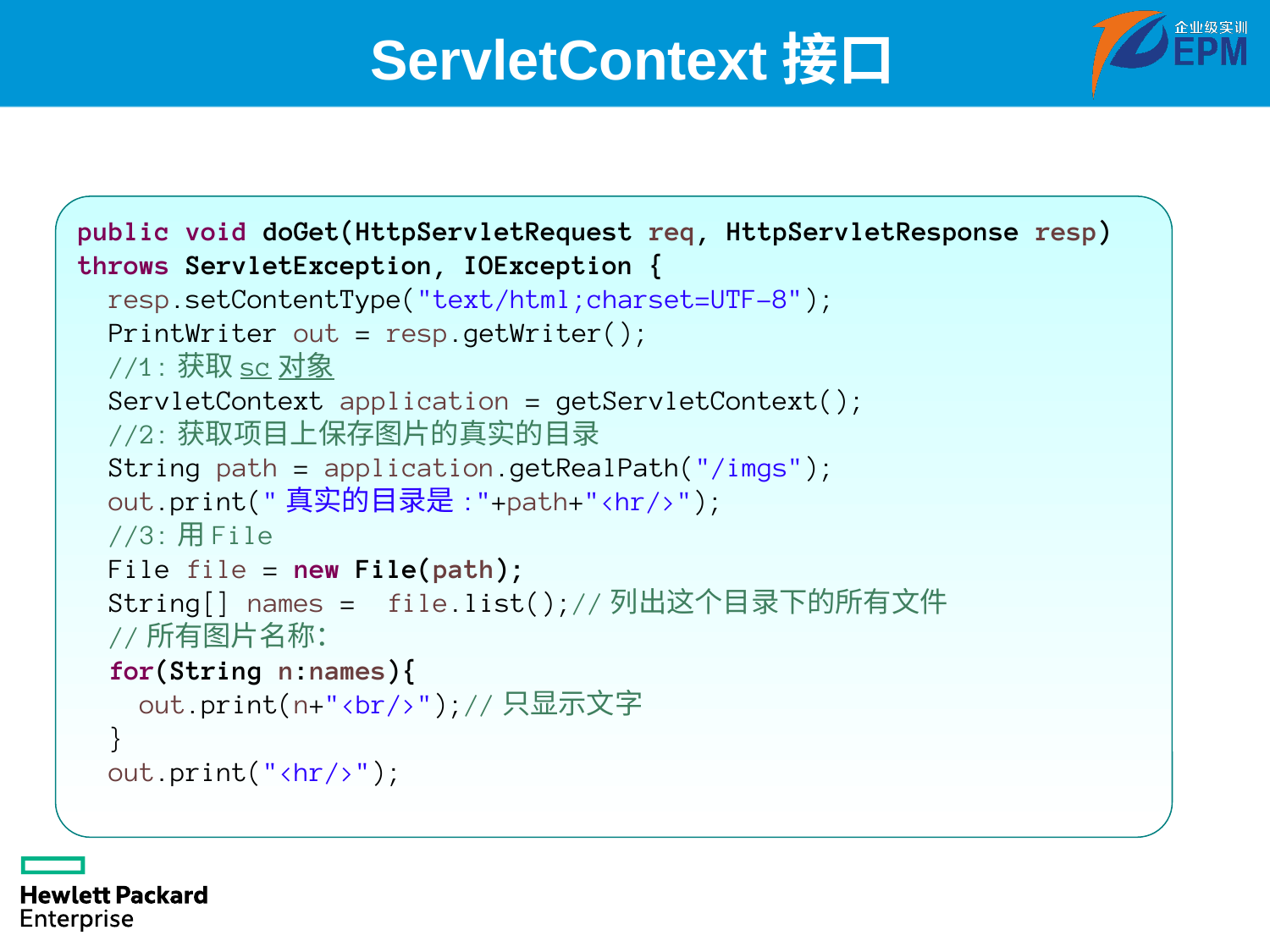

# ServletContext接口
public void doGet(HttpServletRequest req, HttpServletResponse resp)
throws ServletException, IOException {
  resp.setContentType("text/html;charset=UTF-8");
  PrintWriter out = resp.getWriter();
  //1:获取sc对象
  ServletContext application = getServletContext();
  //2:获取项目上保存图片的真实的目录
  String path = application.getRealPath("/imgs");
  out.print("真实的目录是:"+path+"<hr/>");
  //3:用File
  File file = new File(path);
  String[] names =  file.list();//列出这个目录下的所有文件
  //所有图片名称：
  for(String n:names){
    out.print(n+"<br/>");//只显示文字
  }
  out.print("<hr/>");